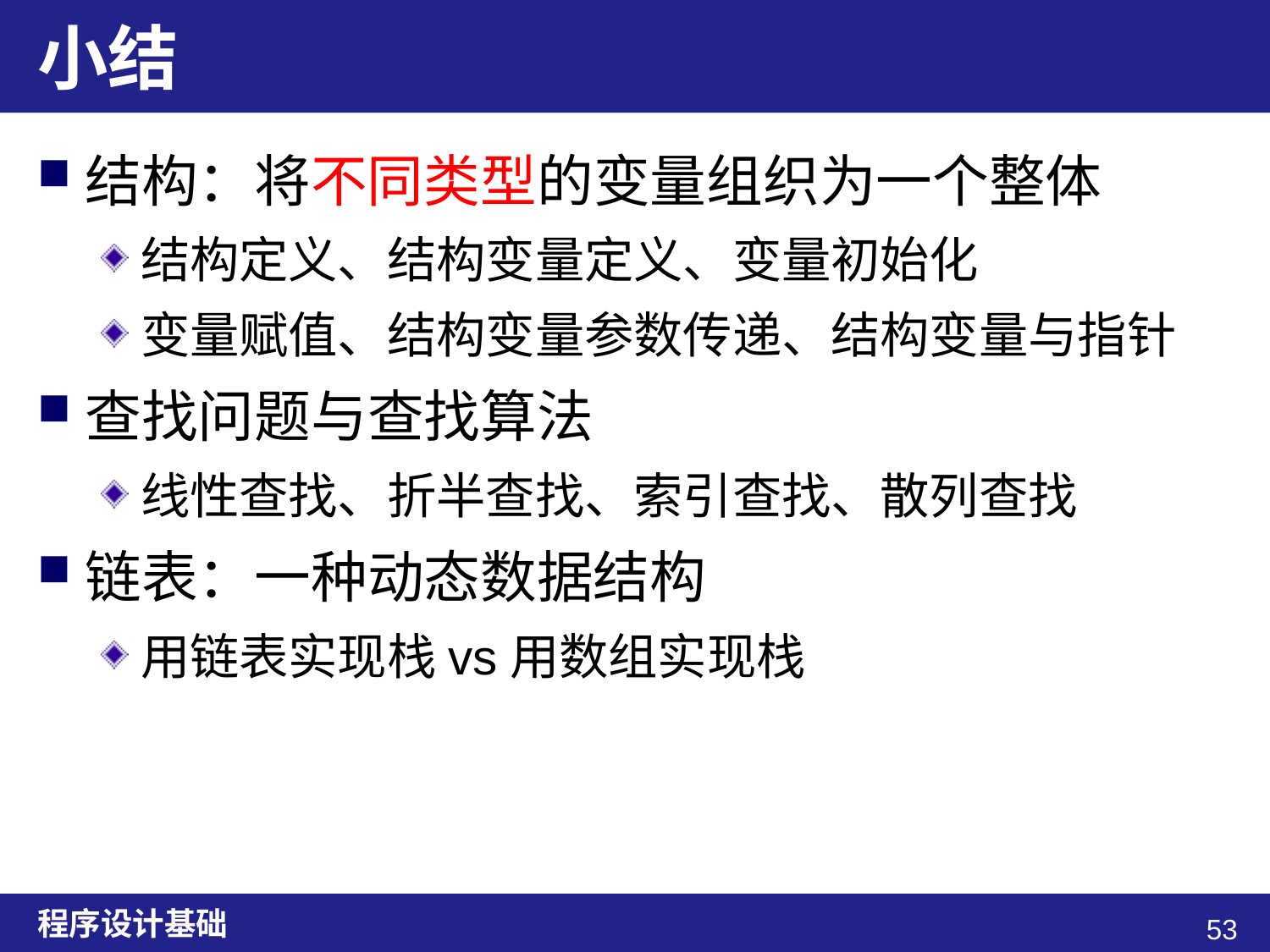

# 小结
结构：将不同类型的变量组织为一个整体
结构定义、结构变量定义、变量初始化
变量赋值、结构变量参数传递、结构变量与指针
查找问题与查找算法
线性查找、折半查找、索引查找、散列查找
链表：一种动态数据结构
用链表实现栈vs用数组实现栈